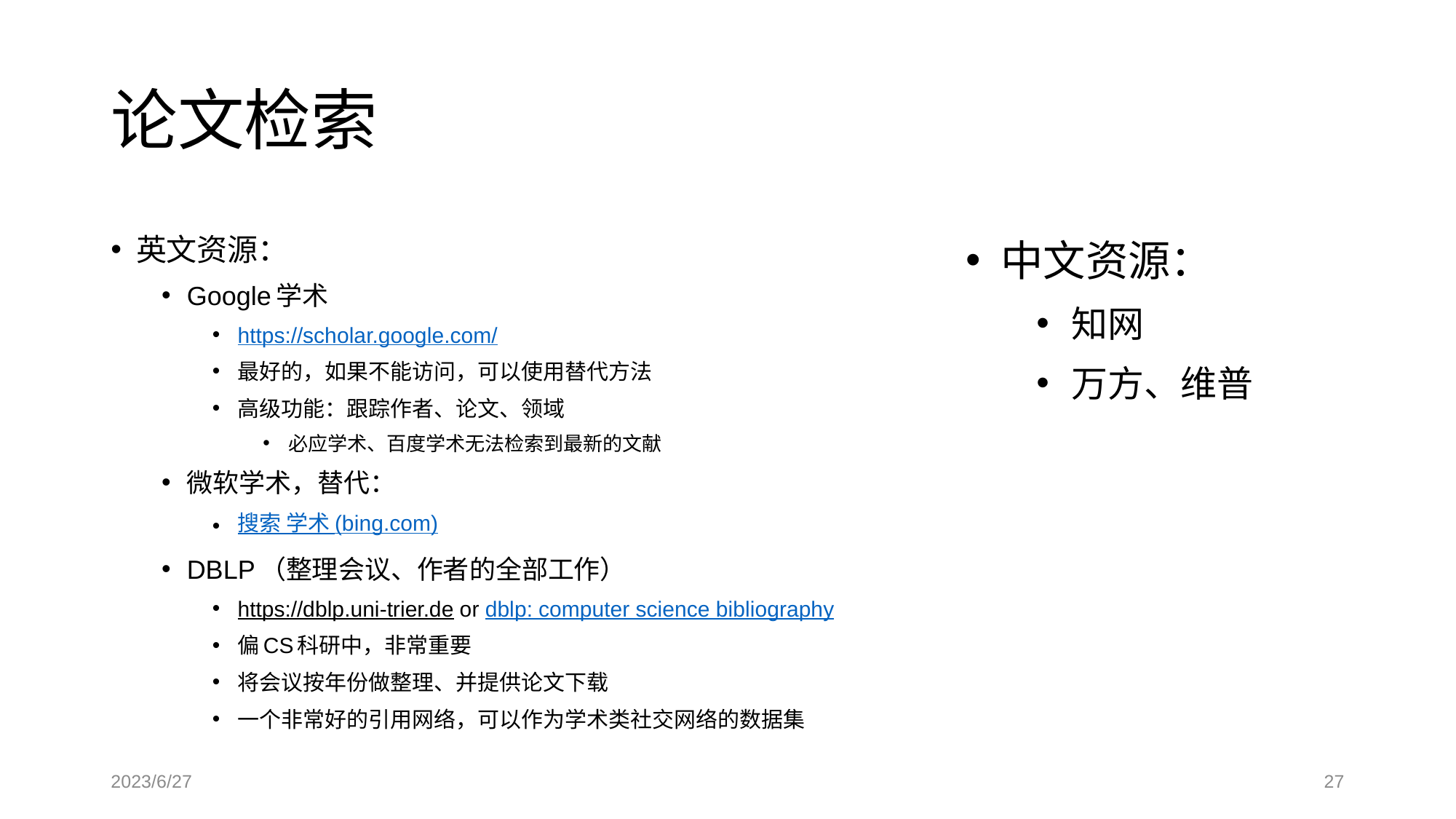

# 论文检索
英文资源：
Google学术
https://scholar.google.com/
最好的，如果不能访问，可以使用替代方法
高级功能：跟踪作者、论文、领域
必应学术、百度学术无法检索到最新的文献
微软学术，替代：
搜索 学术 (bing.com)
DBLP（整理会议、作者的全部工作）
https://dblp.uni-trier.de or dblp: computer science bibliography
偏CS科研中，非常重要
将会议按年份做整理、并提供论文下载
一个非常好的引用网络，可以作为学术类社交网络的数据集

中文资源：
知网
万方、维普

2023/6/27
27